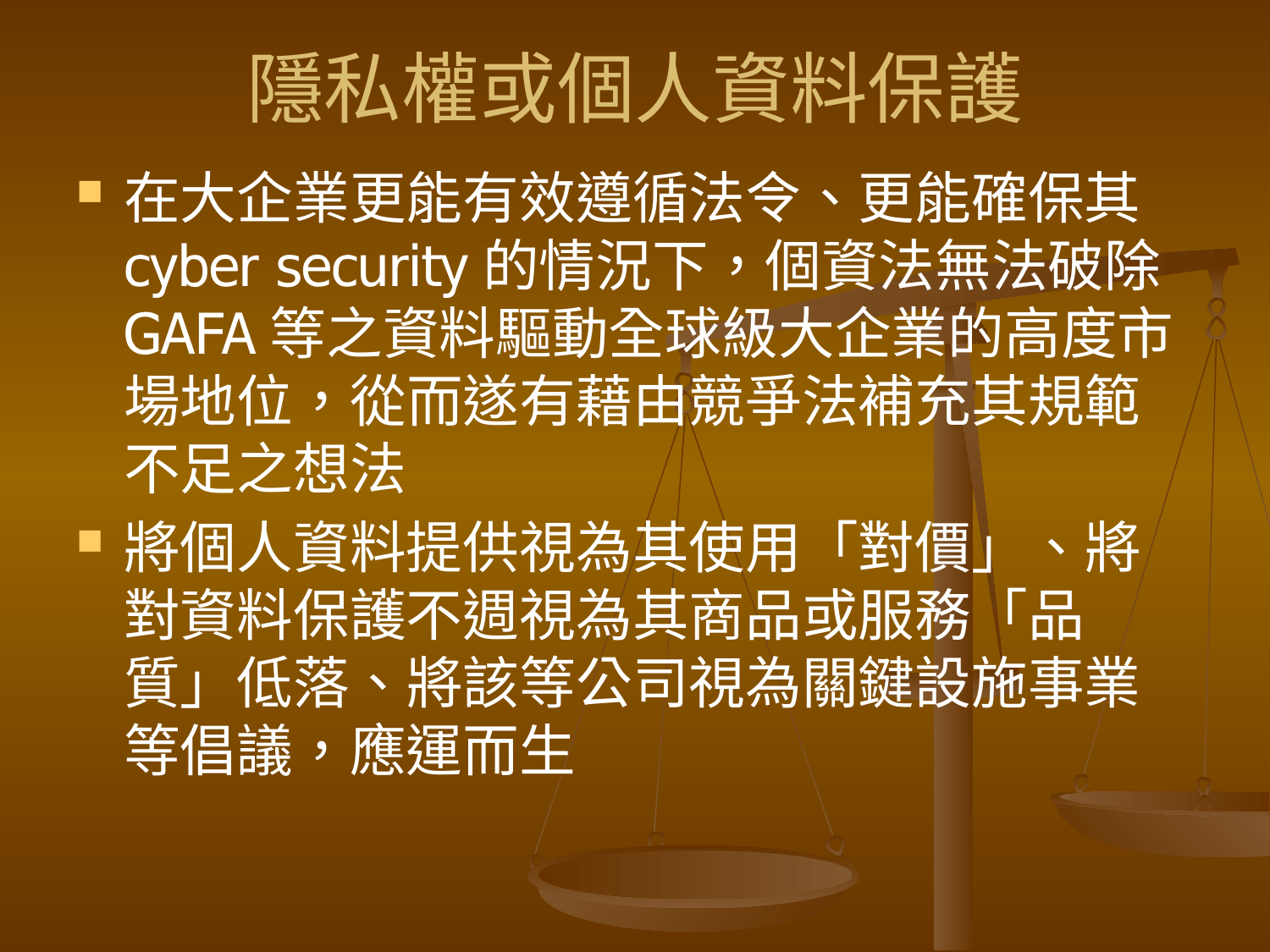

# 隱私權或個人資料保護
在大企業更能有效遵循法令、更能確保其cyber security的情況下，個資法無法破除GAFA等之資料驅動全球級大企業的高度市場地位，從而遂有藉由競爭法補充其規範不足之想法
將個人資料提供視為其使用「對價」、將對資料保護不週視為其商品或服務「品質」低落、將該等公司視為關鍵設施事業等倡議，應運而生